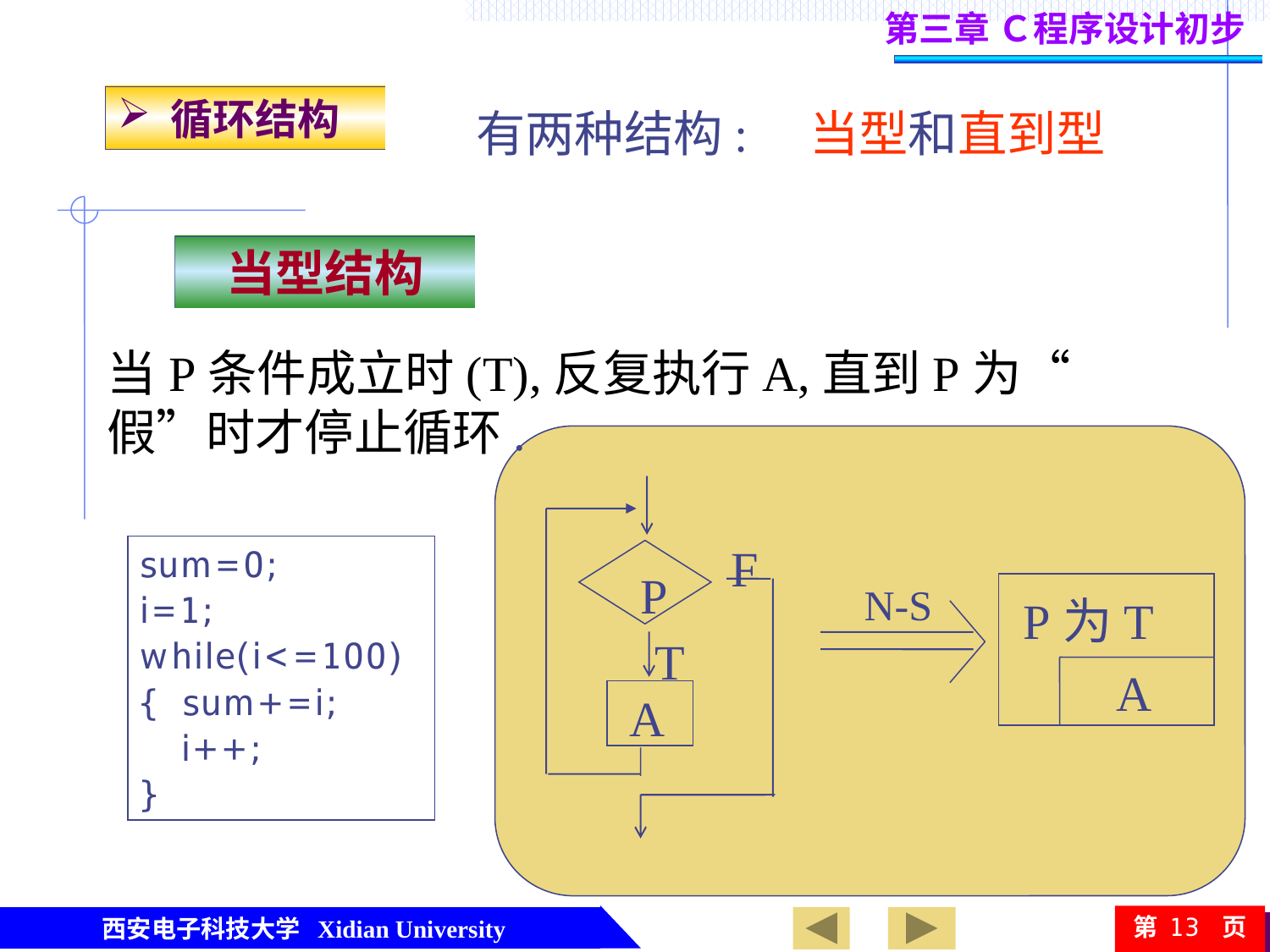

第三章 Ｃ程序设计初步

 循环结构
有两种结构:　当型和直到型
当型结构
当P条件成立时(T),反复执行A,直到P为“  假”时才停止循环.

F

P

T

A

sum=0;
i=1;
while(i<=100)
{  sum+=i;
    i++;
}
N-S

P为T
A